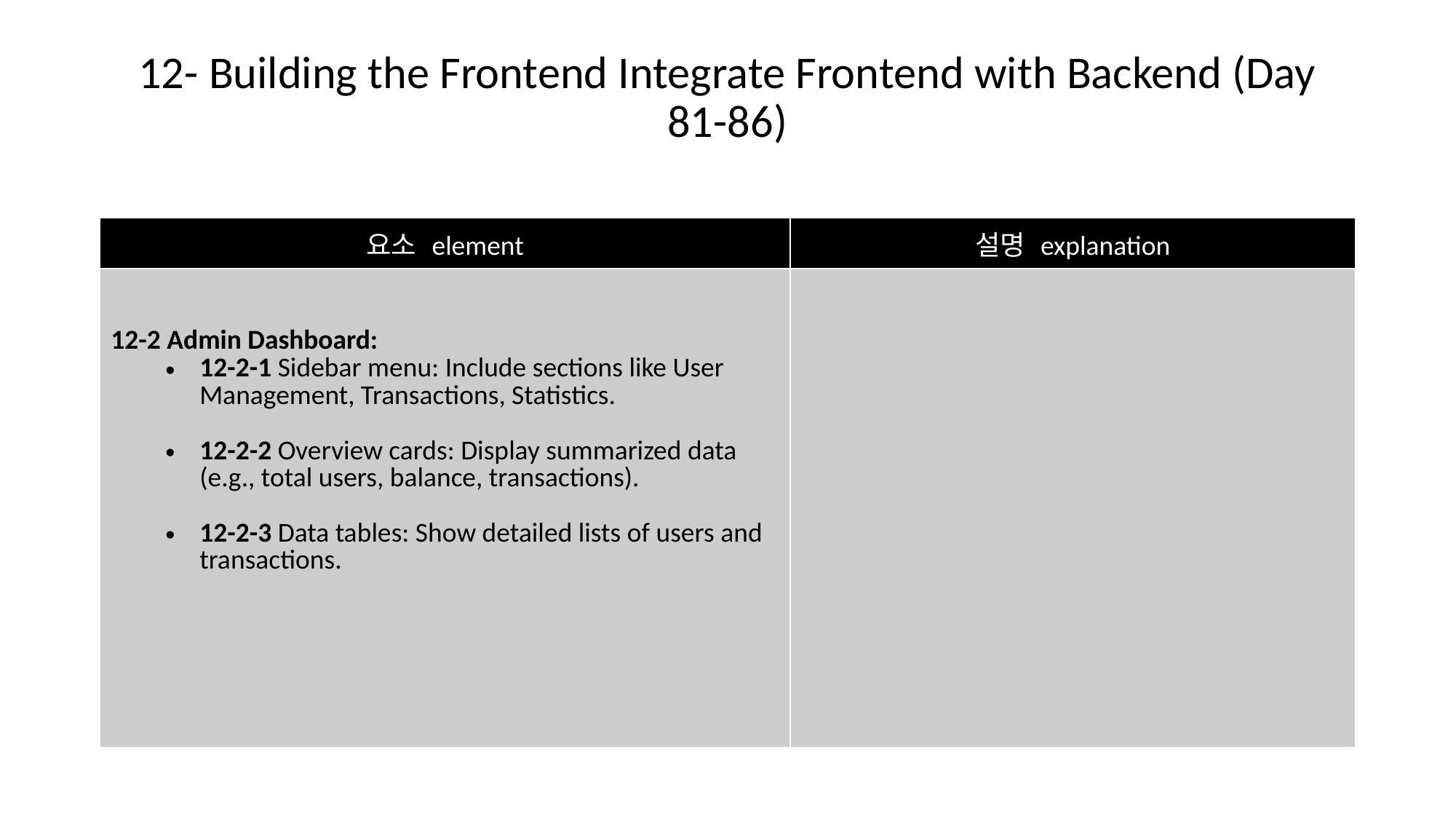

# 12- Building the Frontend Integrate Frontend with Backend (Day 81-86)
| 요소 element | 설명 explanation |
| --- | --- |
| 12-2 Admin Dashboard: 12-2-1 Sidebar menu: Include sections like User Management, Transactions, Statistics. 12-2-2 Overview cards: Display summarized data (e.g., total users, balance, transactions). 12-2-3 Data tables: Show detailed lists of users and transactions. |  |